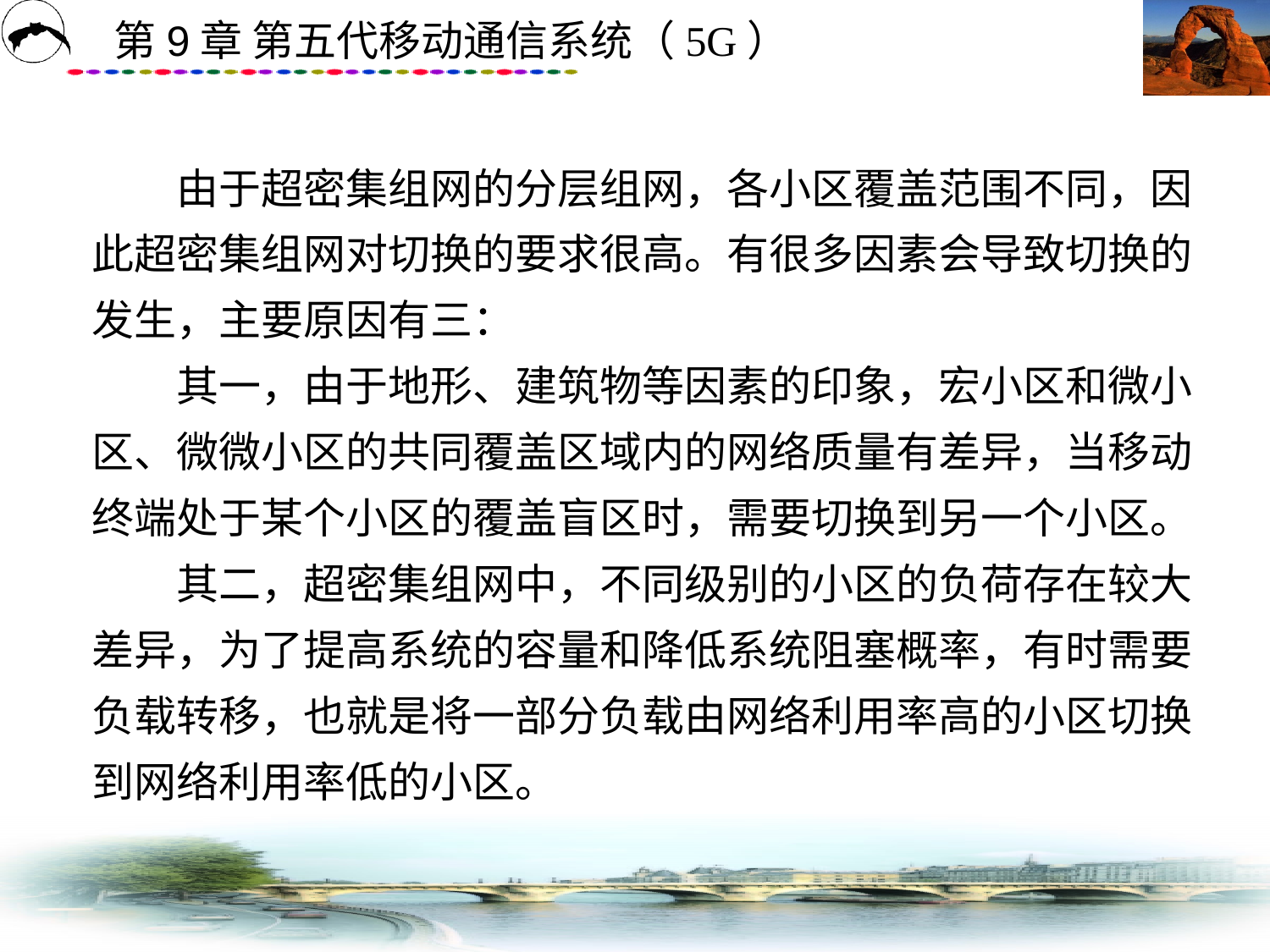

# 由于超密集组网的分层组网，各小区覆盖范围不同，因此超密集组网对切换的要求很高。有很多因素会导致切换的发生，主要原因有三： 　　其一，由于地形、建筑物等因素的印象，宏小区和微小区、微微小区的共同覆盖区域内的网络质量有差异，当移动终端处于某个小区的覆盖盲区时，需要切换到另一个小区。 　　其二，超密集组网中，不同级别的小区的负荷存在较大差异，为了提高系统的容量和降低系统阻塞概率，有时需要负载转移，也就是将一部分负载由网络利用率高的小区切换到网络利用率低的小区。